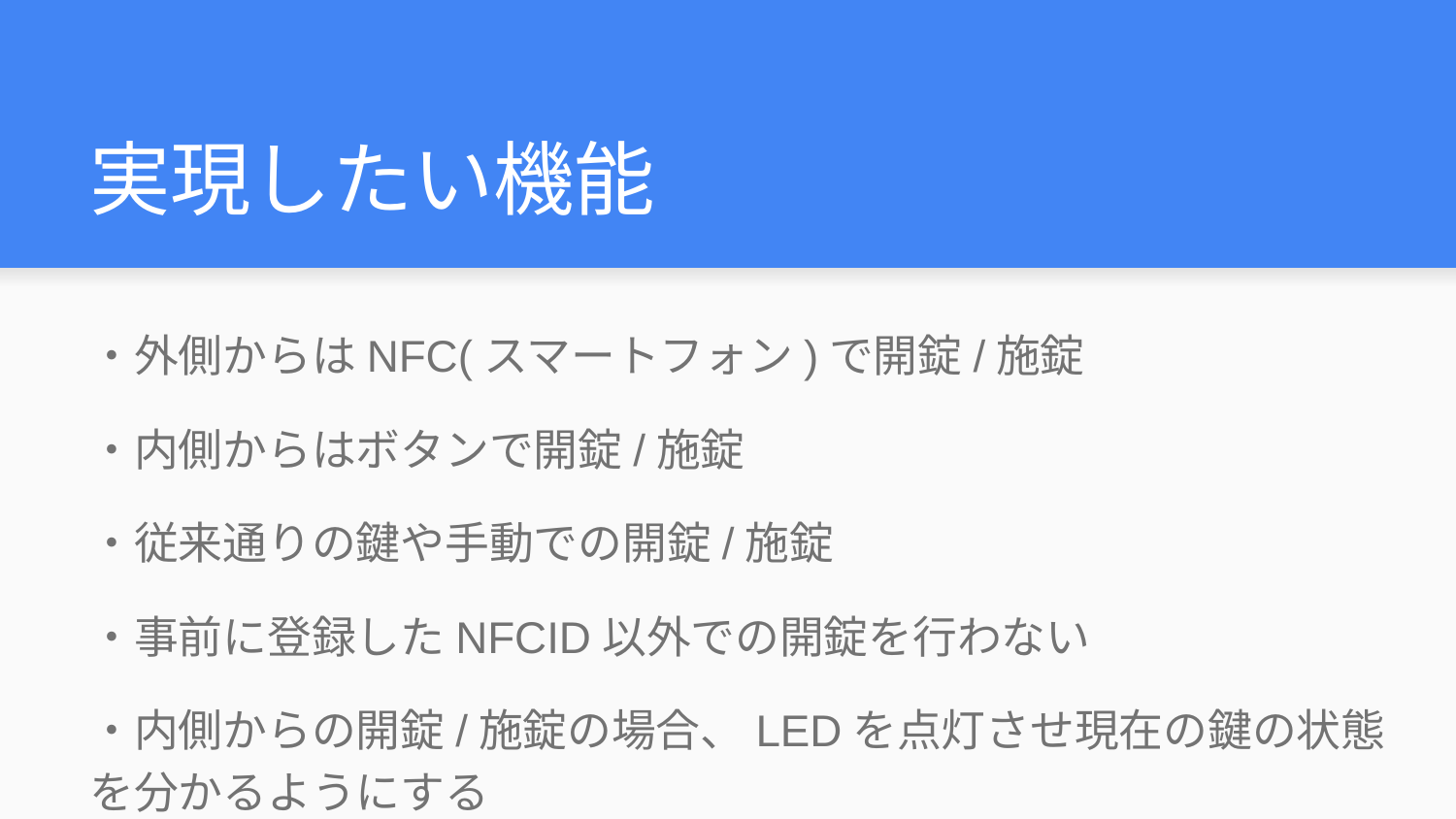

# 実現したい機能
・外側からはNFC(スマートフォン)で開錠/施錠
・内側からはボタンで開錠/施錠
・従来通りの鍵や手動での開錠/施錠
・事前に登録したNFCID以外での開錠を行わない
・内側からの開錠/施錠の場合、LEDを点灯させ現在の鍵の状態を分かるようにする